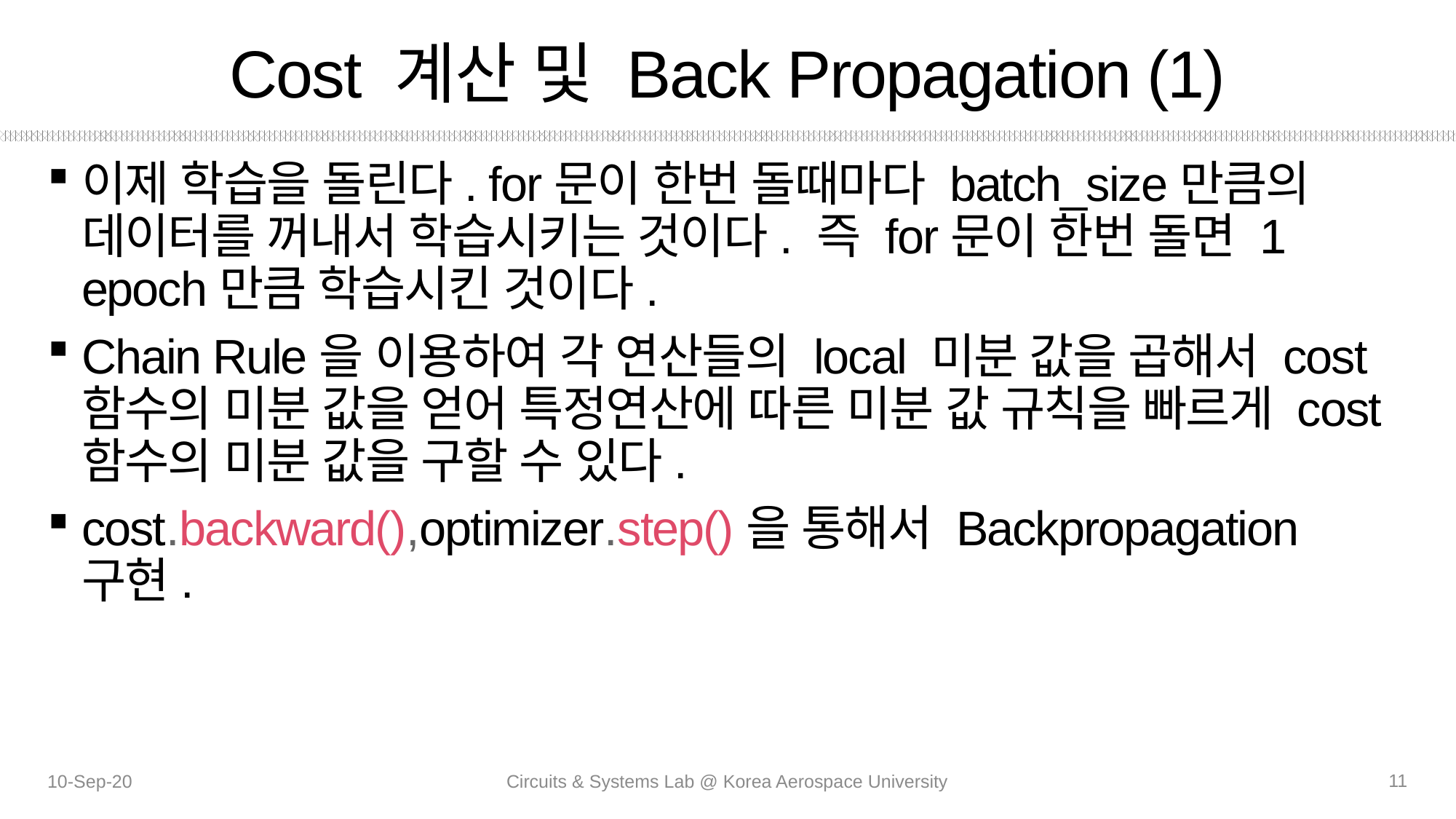

# Cost 계산 및 Back Propagation (1)
이제 학습을 돌린다. for문이 한번 돌때마다 batch_size만큼의 데이터를 꺼내서 학습시키는 것이다. 즉 for문이 한번 돌면 1 epoch만큼 학습시킨 것이다.
Chain Rule을 이용하여 각 연산들의 local 미분 값을 곱해서 cost함수의 미분 값을 얻어 특정연산에 따른 미분 값 규칙을 빠르게 cost함수의 미분 값을 구할 수 있다.
cost.backward(),optimizer.step()을 통해서 Backpropagation 구현.

11
10-Sep-20
Circuits & Systems Lab @ Korea Aerospace University